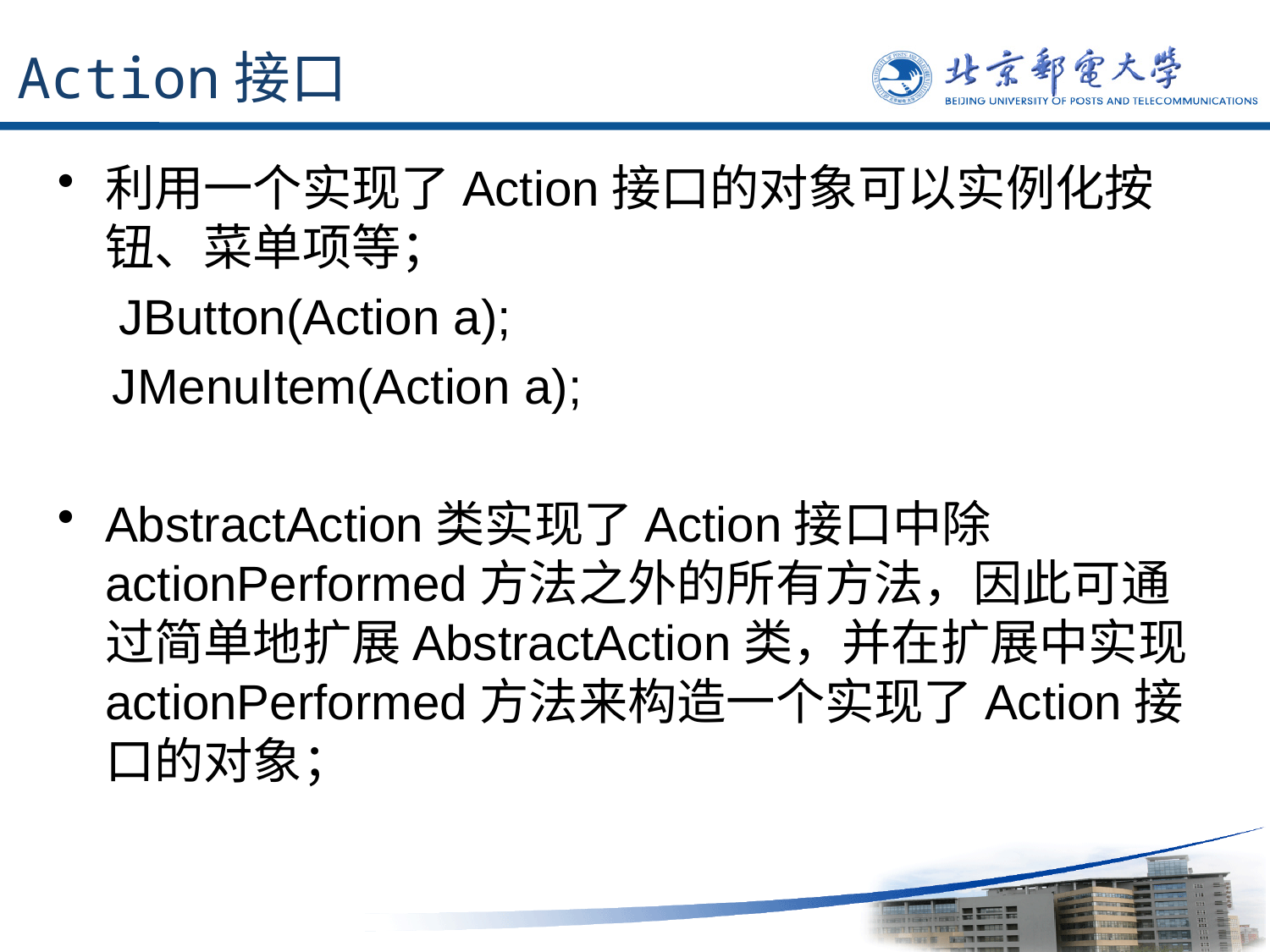

# Action接口
利用一个实现了Action接口的对象可以实例化按钮、菜单项等；
	 JButton(Action a);
    JMenuItem(Action a);

AbstractAction类实现了Action接口中除actionPerformed方法之外的所有方法，因此可通过简单地扩展AbstractAction类，并在扩展中实现actionPerformed方法来构造一个实现了Action接口的对象；